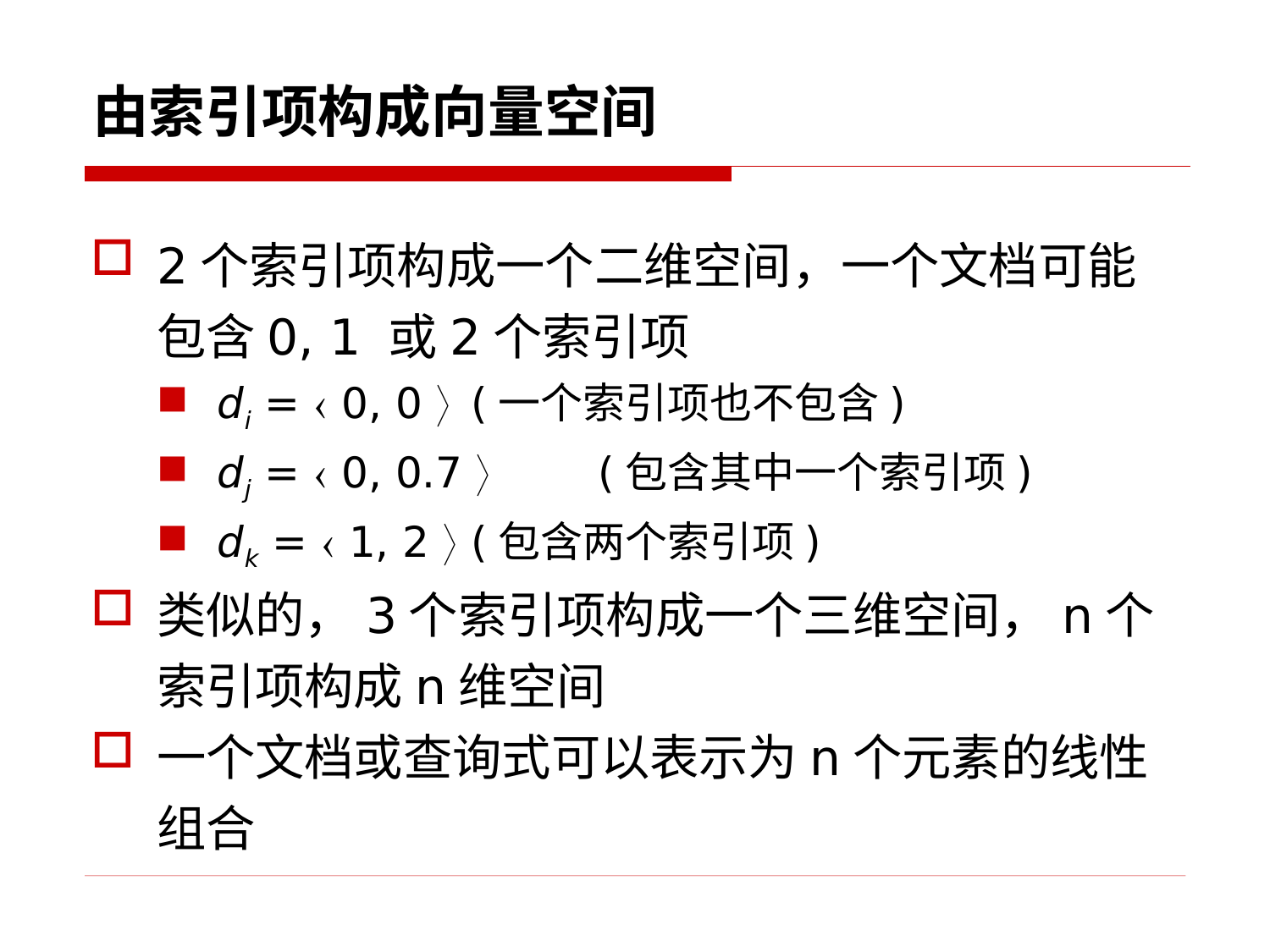

# 由索引项构成向量空间
2个索引项构成一个二维空间，一个文档可能包含0, 1 或2个索引项
di = 〈 0, 0 〉 	(一个索引项也不包含)
dj = 〈 0, 0.7 〉 	(包含其中一个索引项)
dk = 〈 1, 2 〉 	(包含两个索引项)
类似的，3个索引项构成一个三维空间，n个索引项构成n维空间
一个文档或查询式可以表示为n个元素的线性组合